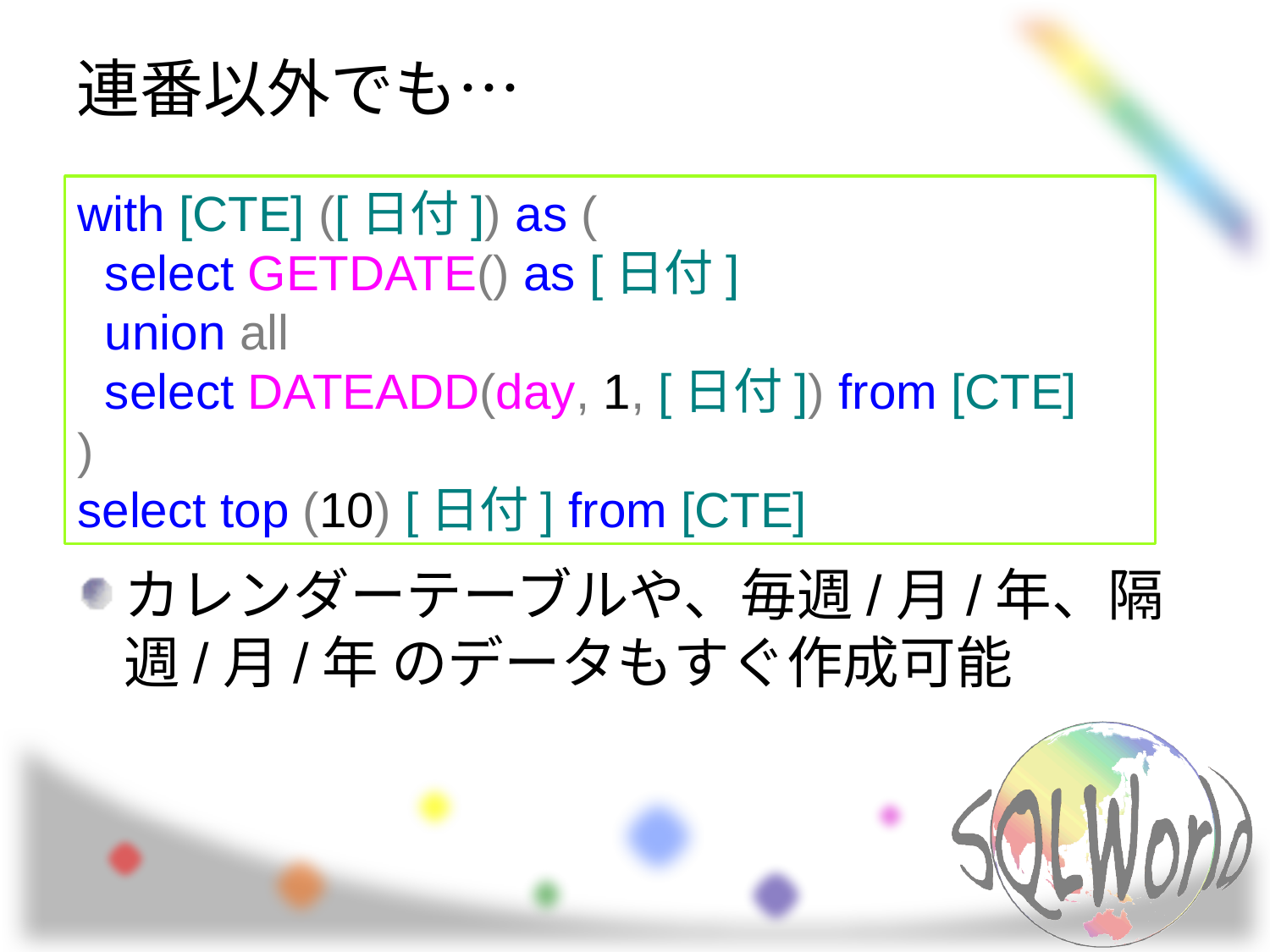

# 連番以外でも…

カレンダーテーブルや、毎週/月/年、隔週/月/年 のデータもすぐ作成可能

with [CTE] ([日付]) as (
  select GETDATE() as [日付]
  union all
  select DATEADD(day, 1, [日付]) from [CTE]
)
select top (10) [日付] from [CTE]